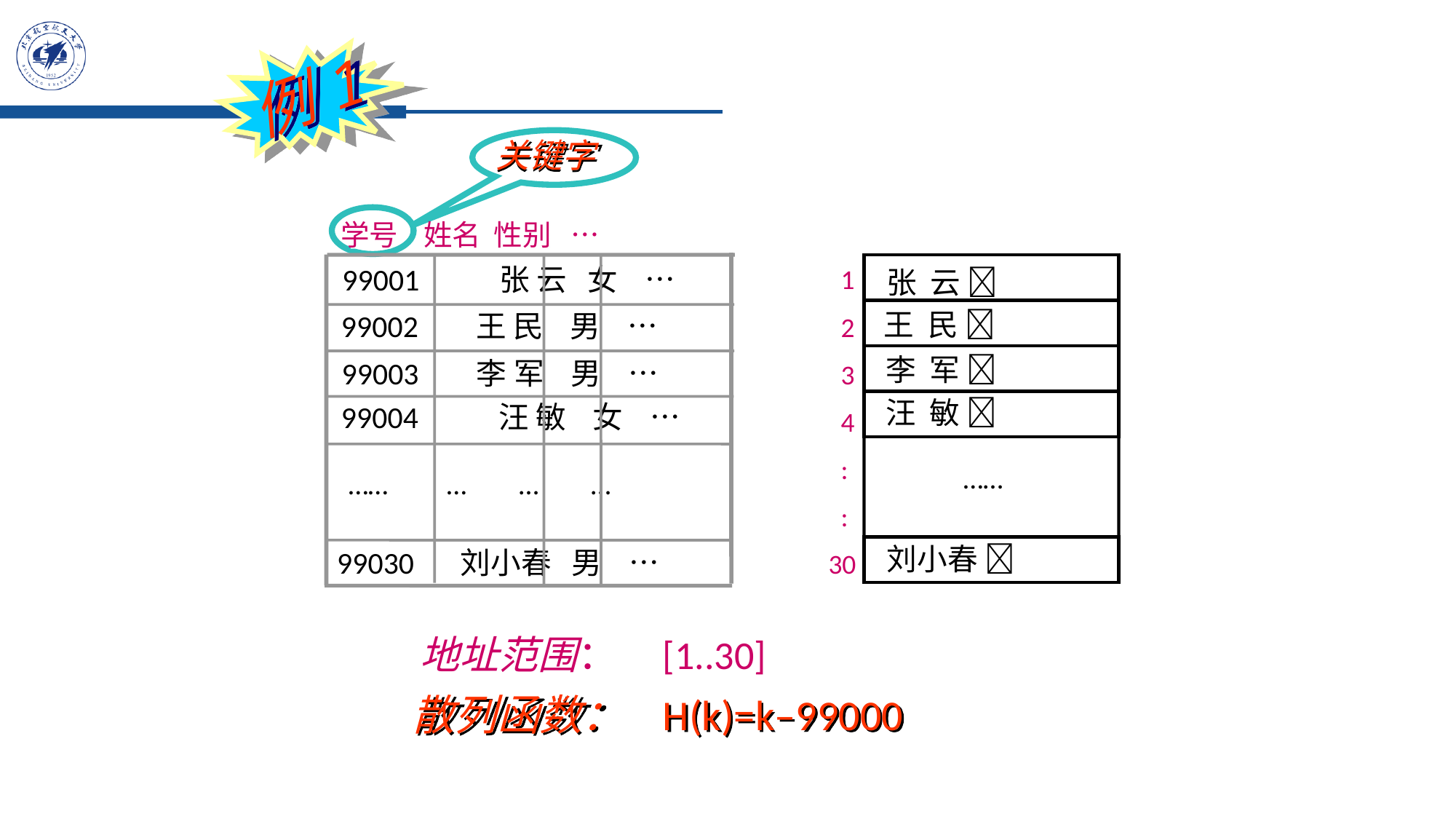

例1
关键字

 学号    姓名  性别   …

99001    张 云   女    …
99002    王 民    男    …

99003    李 军    男    …

99004    汪 敏    女    …

……         …        …        …
99030    刘小春   男    …

  1
  2
  3
  4
  :
  :
30

……

张  云 …
王  民 …
李  军 …
汪  敏 …
刘小春 …
地址范围：    [1..30]
 散列函数：   H(k)=k–99000